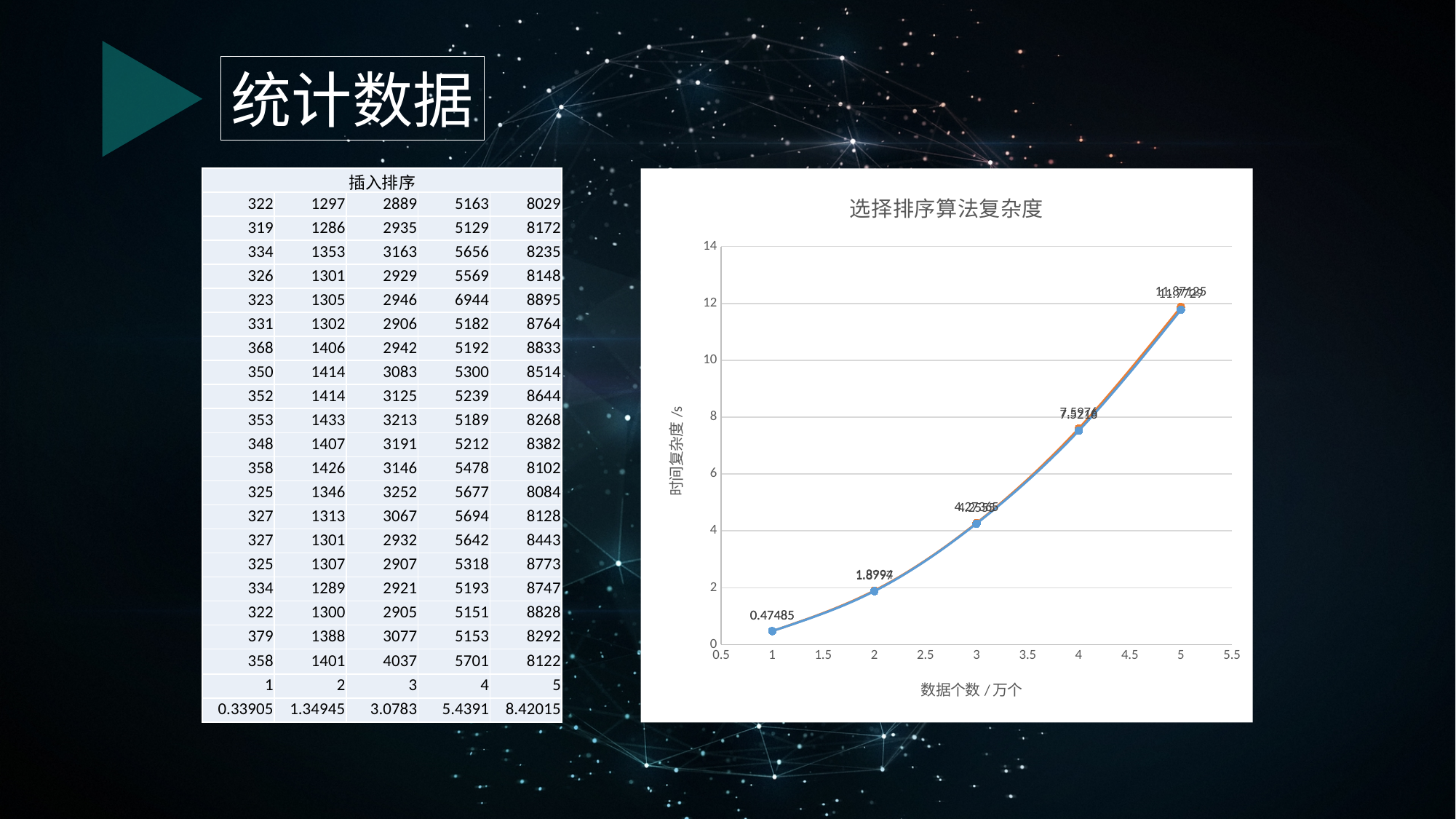

统计数据
| 插入排序 |  |  |  |  |
| --- | --- | --- | --- | --- |
| 322 | 1297 | 2889 | 5163 | 8029 |
| 319 | 1286 | 2935 | 5129 | 8172 |
| 334 | 1353 | 3163 | 5656 | 8235 |
| 326 | 1301 | 2929 | 5569 | 8148 |
| 323 | 1305 | 2946 | 6944 | 8895 |
| 331 | 1302 | 2906 | 5182 | 8764 |
| 368 | 1406 | 2942 | 5192 | 8833 |
| 350 | 1414 | 3083 | 5300 | 8514 |
| 352 | 1414 | 3125 | 5239 | 8644 |
| 353 | 1433 | 3213 | 5189 | 8268 |
| 348 | 1407 | 3191 | 5212 | 8382 |
| 358 | 1426 | 3146 | 5478 | 8102 |
| 325 | 1346 | 3252 | 5677 | 8084 |
| 327 | 1313 | 3067 | 5694 | 8128 |
| 327 | 1301 | 2932 | 5642 | 8443 |
| 325 | 1307 | 2907 | 5318 | 8773 |
| 334 | 1289 | 2921 | 5193 | 8747 |
| 322 | 1300 | 2905 | 5151 | 8828 |
| 379 | 1388 | 3077 | 5153 | 8292 |
| 358 | 1401 | 4037 | 5701 | 8122 |
| 1 | 2 | 3 | 4 | 5 |
| 0.33905 | 1.34945 | 3.0783 | 5.4391 | 8.42015 |

### Chart: 选择排序算法复杂度

| Category |  |  |
|---|---|---|